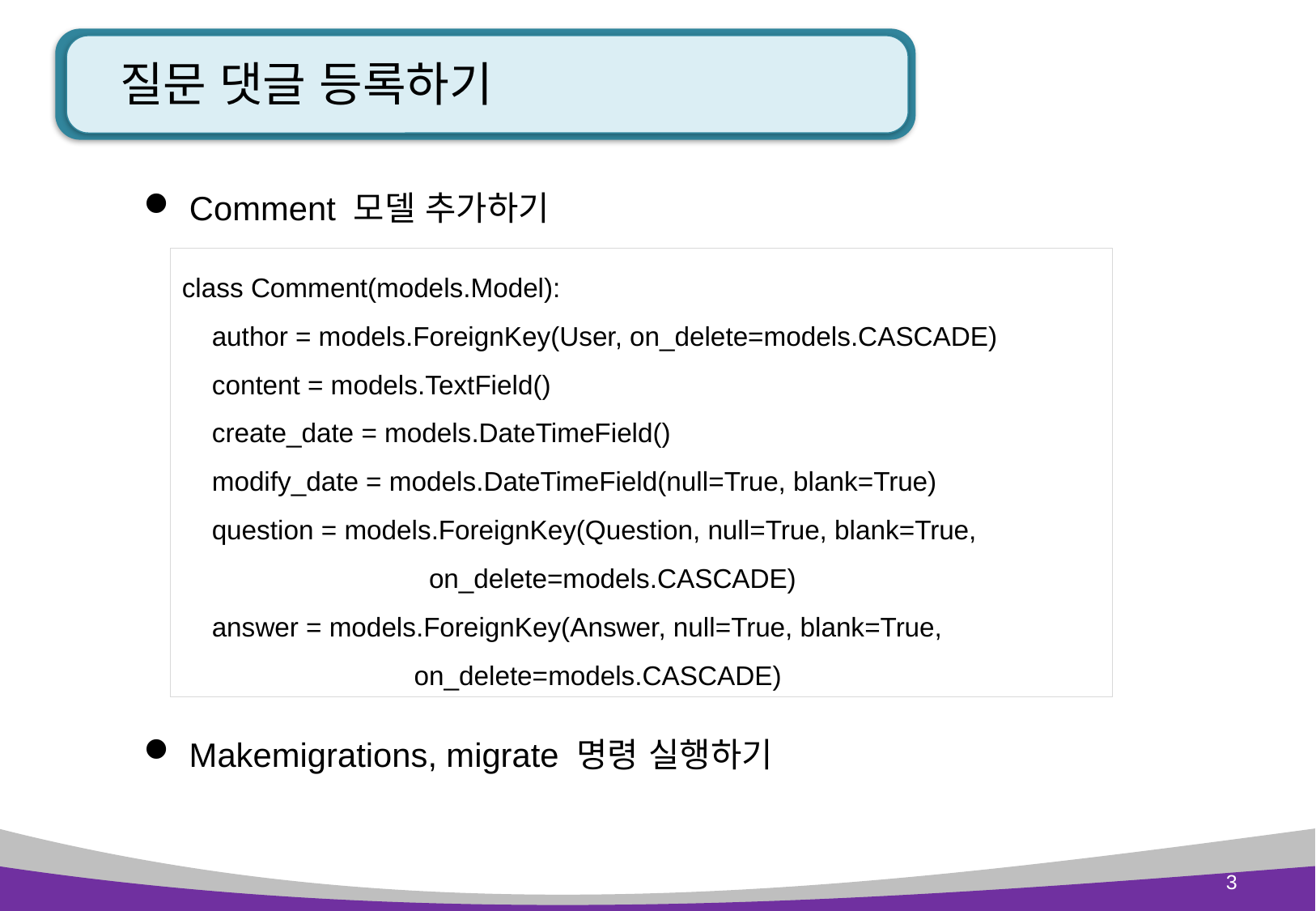

# 질문 댓글 등록하기
Comment 모델 추가하기
class Comment(models.Model):
    author = models.ForeignKey(User, on_delete=models.CASCADE)
    content = models.TextField()
    create_date = models.DateTimeField()
    modify_date = models.DateTimeField(null=True, blank=True)
    question = models.ForeignKey(Question, null=True, blank=True,
                                 on_delete=models.CASCADE)
    answer = models.ForeignKey(Answer, null=True, blank=True,
                               on_delete=models.CASCADE)
Makemigrations, migrate 명령 실행하기
3